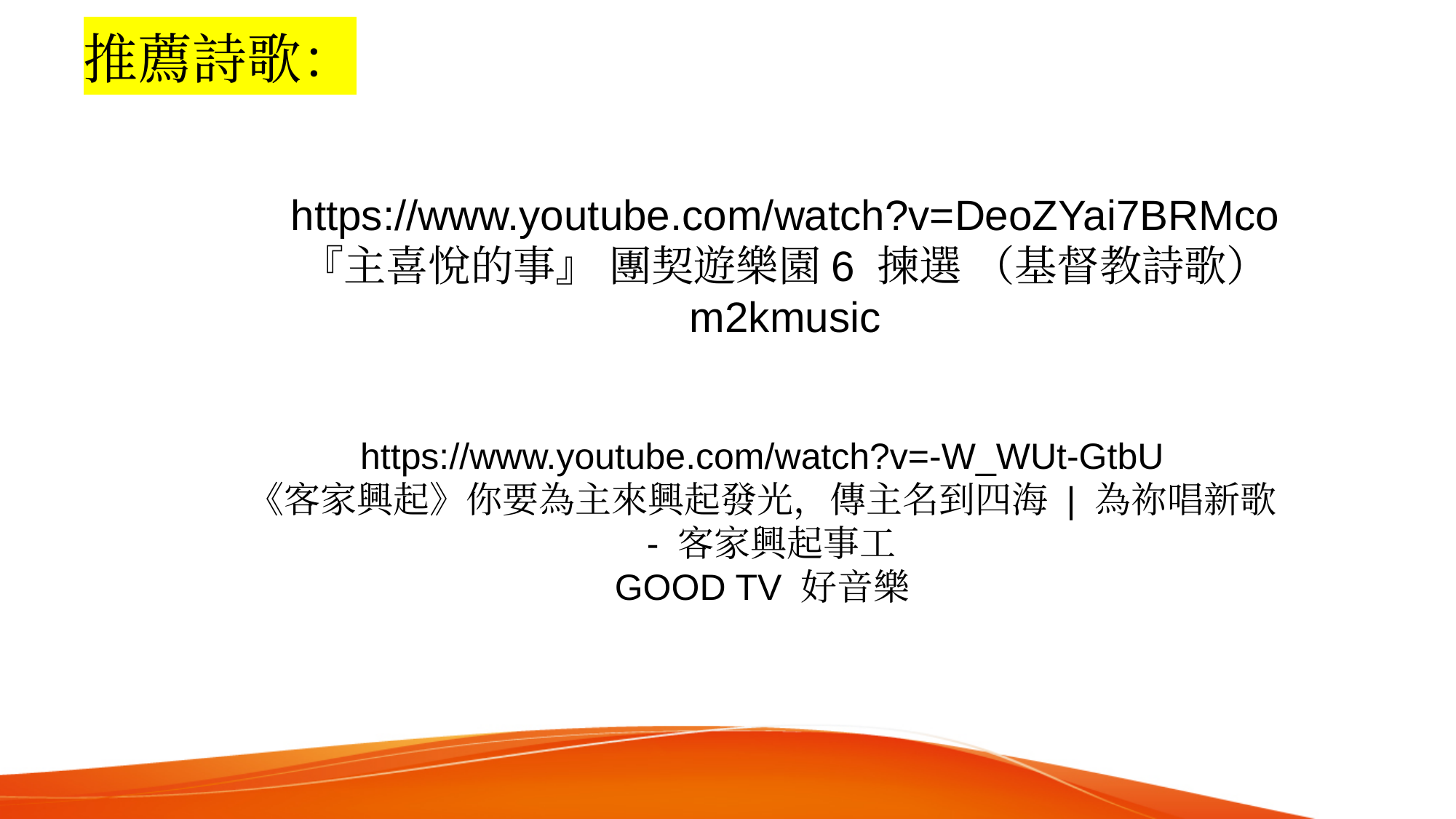

# 推薦詩歌：
https://www.youtube.com/watch?v=DeoZYai7BRMco
『主喜悅的事』 團契遊樂園6 揀選 （基督教詩歌）
m2kmusic

https://www.youtube.com/watch?v=-W_WUt-GtbU
《客家興起》你要為主來興起發光，傳主名到四海 | 為祢唱新歌 - 客家興起事工
GOOD TV 好音樂